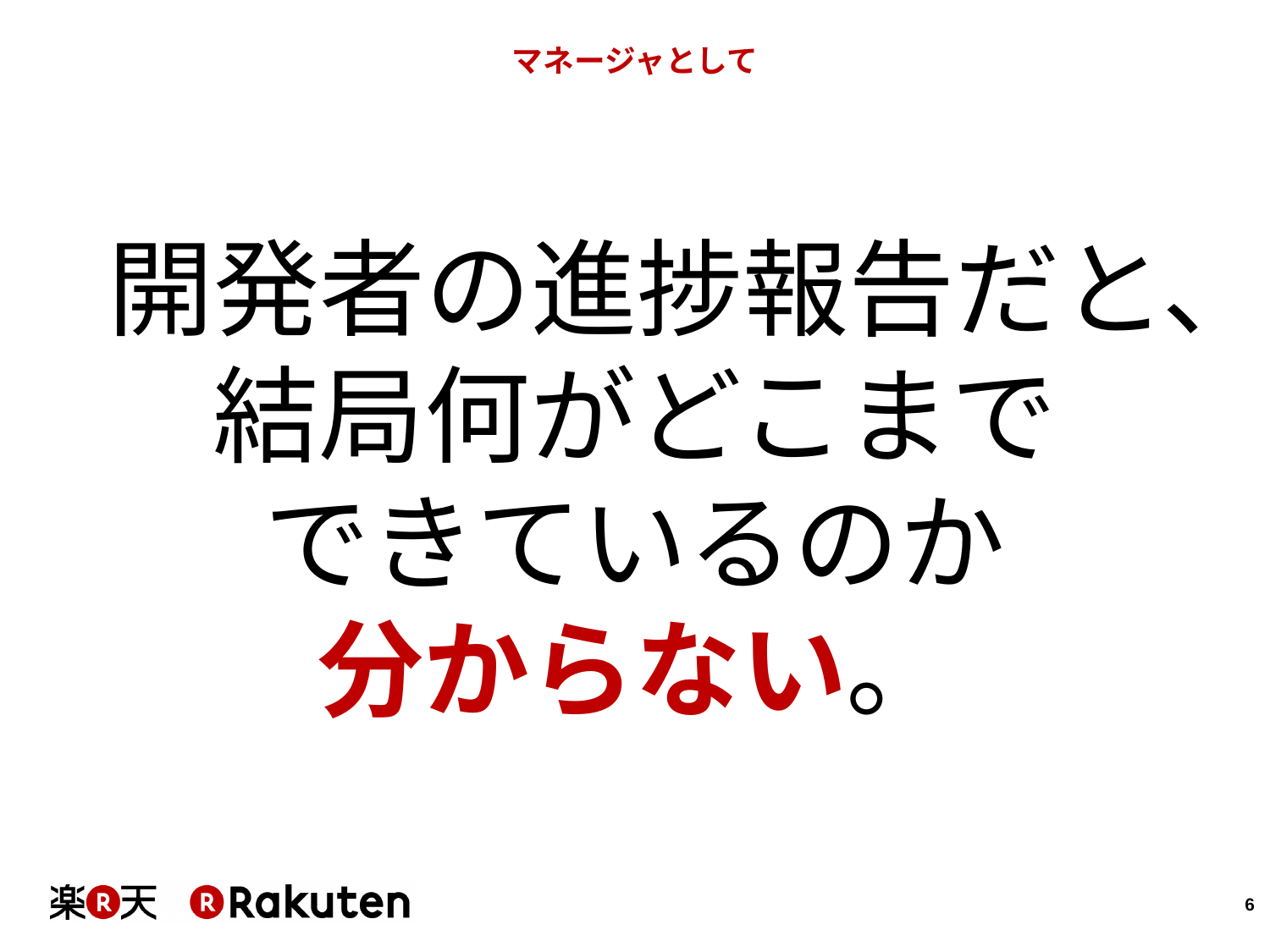

# マネージャとして
開発者の進捗報告だと、
結局何がどこまで
できているのか
分からない。